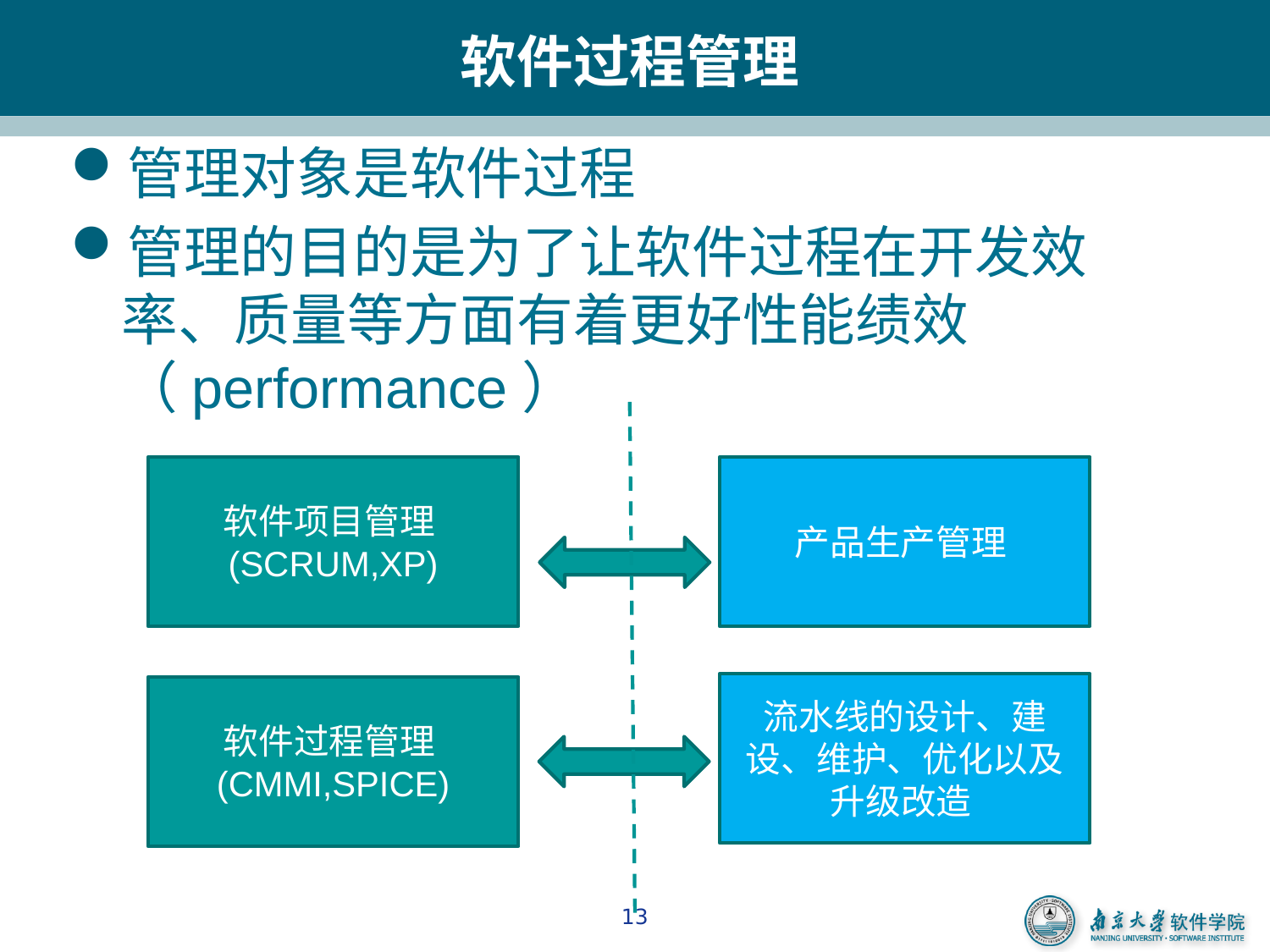

# 软件过程管理
管理对象是软件过程
管理的目的是为了让软件过程在开发效率、质量等方面有着更好性能绩效（performance）
软件项目管理(SCRUM,XP)
产品生产管理

流水线的设计、建设、维护、优化以及升级改造
软件过程管理(CMMI,SPICE)

13